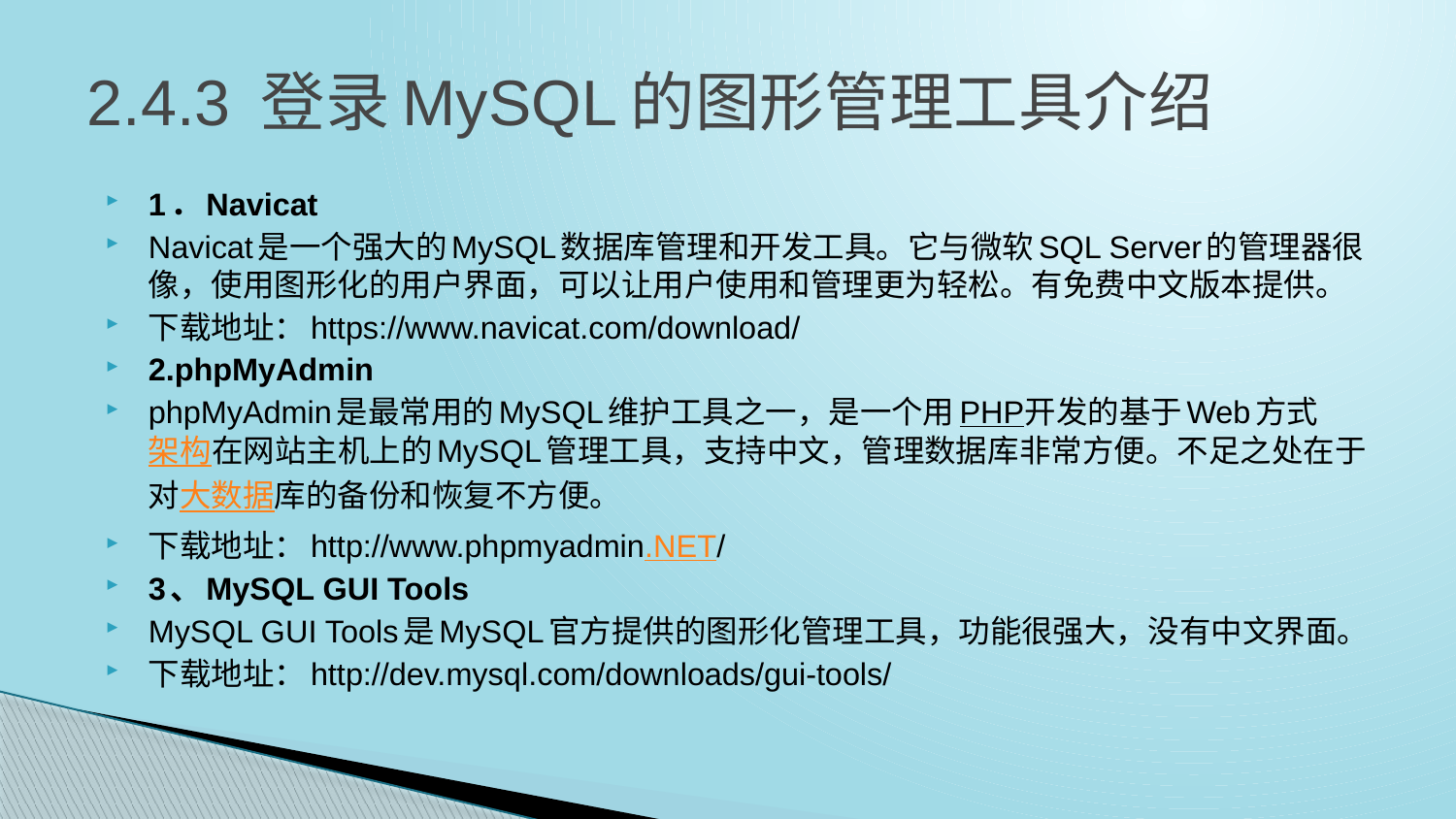

# 2.4.3 登录MySQL的图形管理工具介绍
1．Navicat
Navicat是一个强大的MySQL数据库管理和开发工具。它与微软SQL Server的管理器很像，使用图形化的用户界面，可以让用户使用和管理更为轻松。有免费中文版本提供。
下载地址：https://www.navicat.com/download/
2.phpMyAdmin
phpMyAdmin是最常用的MySQL维护工具之一，是一个用PHP开发的基于Web方式架构在网站主机上的MySQL管理工具，支持中文，管理数据库非常方便。不足之处在于对大数据库的备份和恢复不方便。
下载地址：http://www.phpmyadmin.NET/
3、MySQL GUI Tools
MySQL GUI Tools是MySQL官方提供的图形化管理工具，功能很强大，没有中文界面。
下载地址：http://dev.mysql.com/downloads/gui-tools/

42